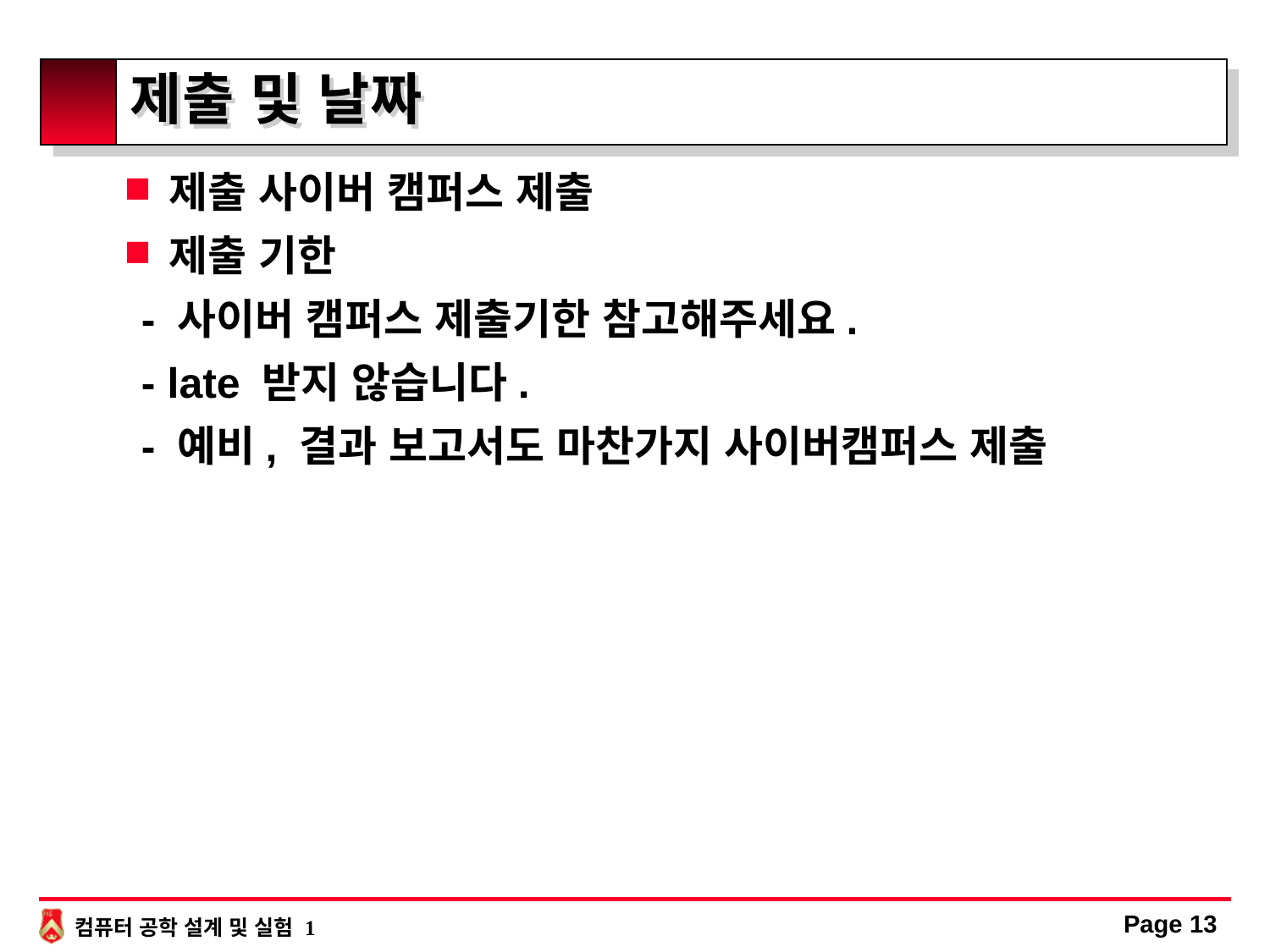

# 제출 및 날짜
제출 사이버 캠퍼스 제출
제출 기한
 - 사이버 캠퍼스 제출기한 참고해주세요.
 - late 받지 않습니다.
 - 예비, 결과 보고서도 마찬가지 사이버캠퍼스 제출
Page 13